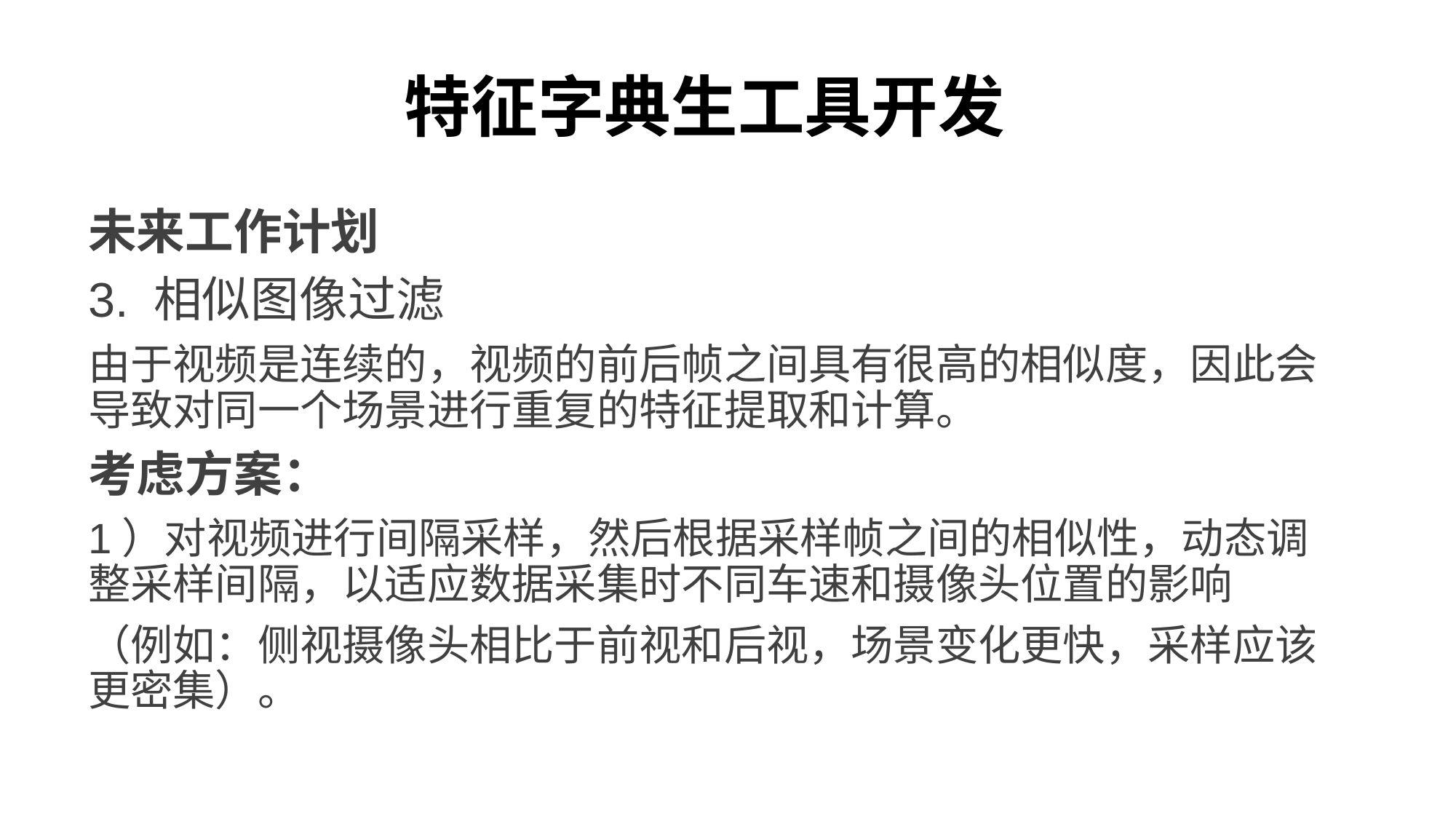

# 特征字典生工具开发
未来工作计划
3. 相似图像过滤
由于视频是连续的，视频的前后帧之间具有很高的相似度，因此会导致对同一个场景进行重复的特征提取和计算。
考虑方案：
1）对视频进行间隔采样，然后根据采样帧之间的相似性，动态调整采样间隔，以适应数据采集时不同车速和摄像头位置的影响
（例如：侧视摄像头相比于前视和后视，场景变化更快，采样应该更密集）。